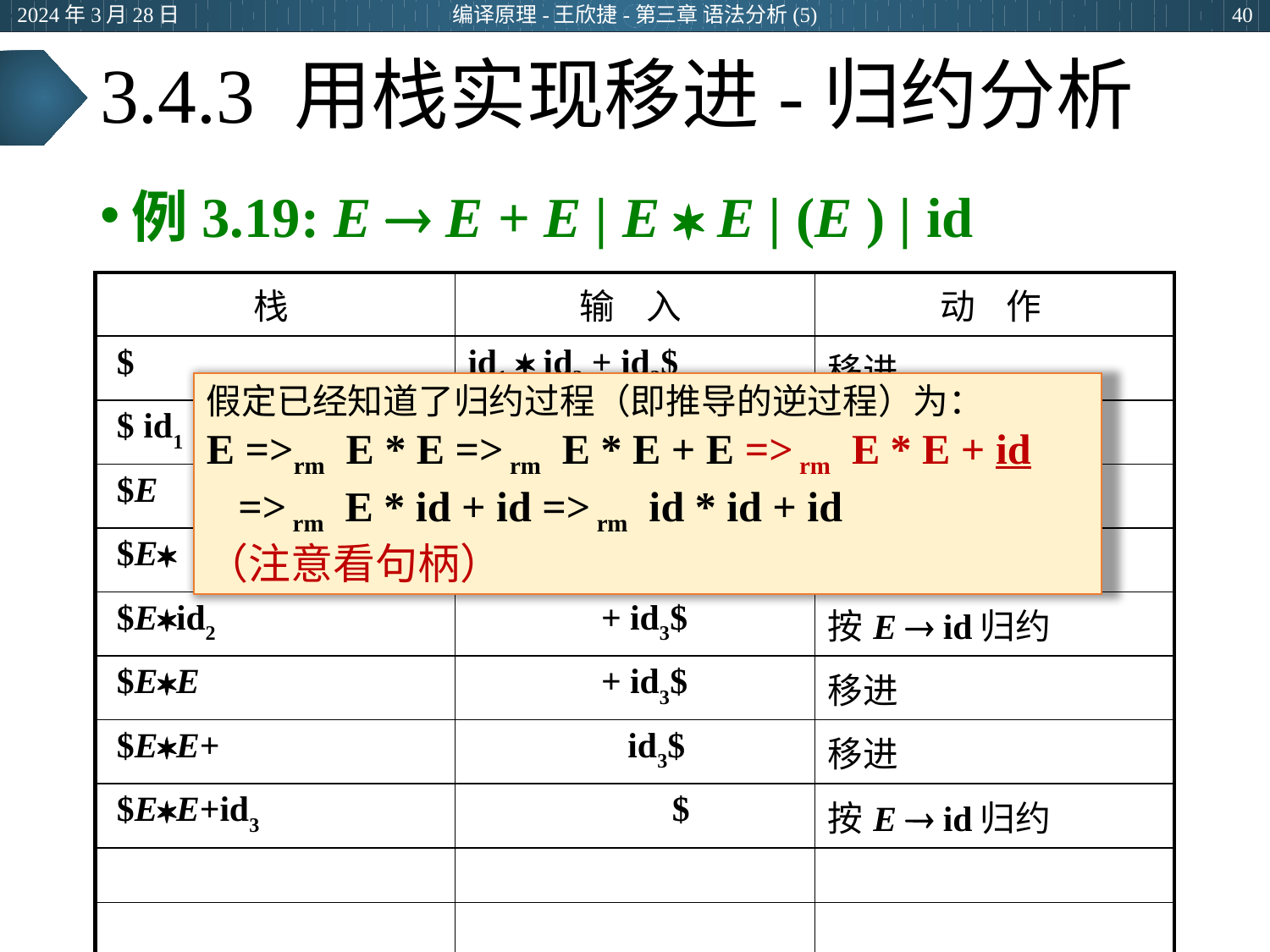

2024年3月28日
编译原理-王欣捷-第三章 语法分析(5)
40
# 3.4.3 用栈实现移进-归约分析
例3.19: E → E + E | E ∗ E | (E ) | id

| 栈 | 输 入 | 动 作 |
| --- | --- | --- |
| $ | id1 ∗ id2 + id3$ | 移进 |
| $ id1 | ∗ id2 + id3$ | 按E → id归约 |
| $E | ∗ id2 + id3$ | 移进 |
| $E∗ | id2 + id3$ | 移进 |
| $E∗id2 | + id3$ | 按E → id归约 |
| $E∗E | + id3$ | 移进 |
| $E∗E+ | id3$ | 移进 |
| $E∗E+id3 | $ | 按E → id归约 |
|  |  |  |
|  |  |  |
|  |  |  |
假定已经知道了归约过程（即推导的逆过程）为：
E =>rm  E * E => rm  E * E + E => rm  E * E + id
   => rm  E * id + id => rm  id * id + id
（注意看句柄）